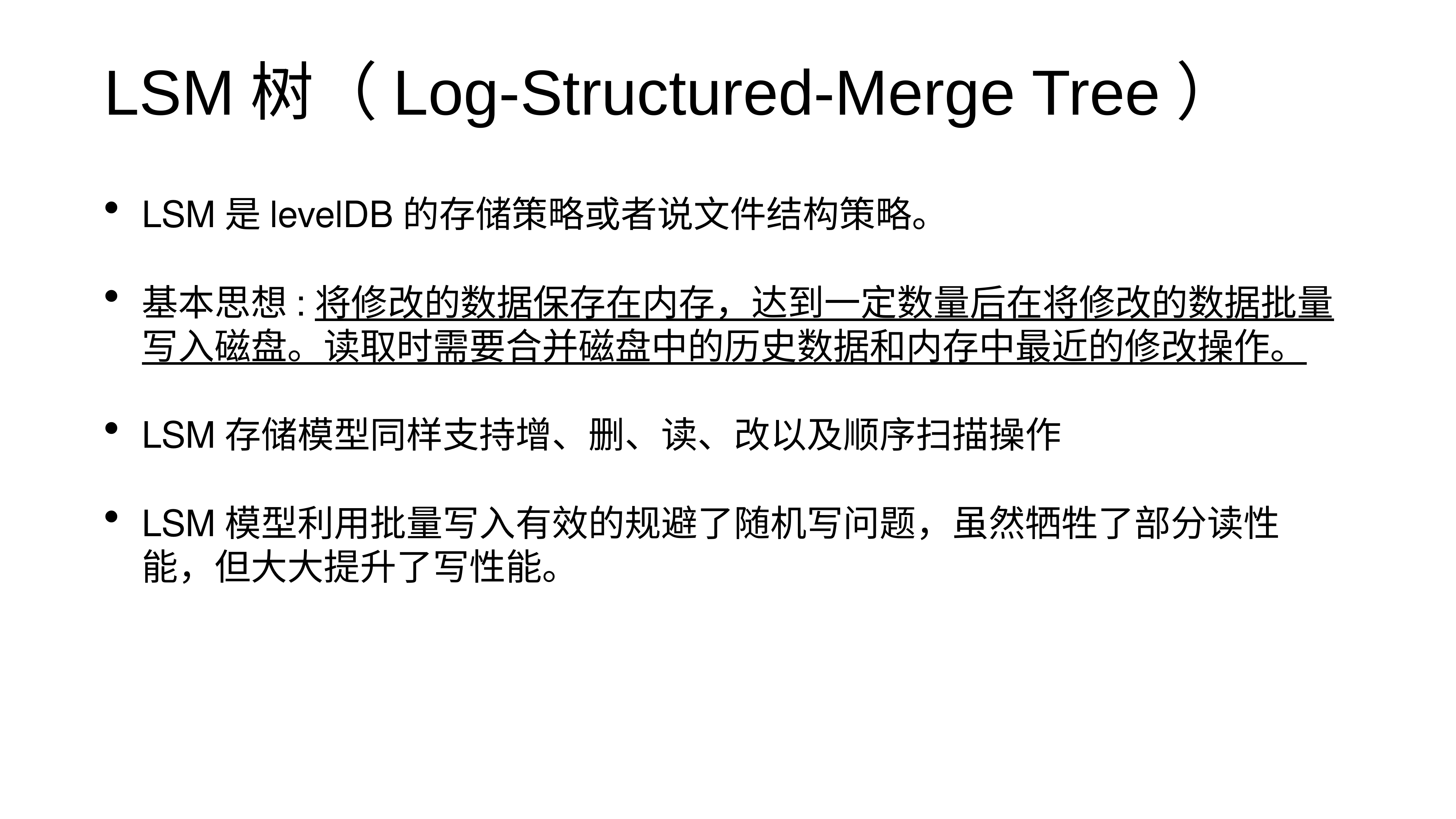

# LSM树（Log-Structured-Merge Tree）
LSM是levelDB的存储策略或者说文件结构策略。
基本思想:将修改的数据保存在内存，达到一定数量后在将修改的数据批量写入磁盘。读取时需要合并磁盘中的历史数据和内存中最近的修改操作。
LSM存储模型同样支持增、删、读、改以及顺序扫描操作
LSM模型利用批量写入有效的规避了随机写问题，虽然牺牲了部分读性能，但大大提升了写性能。